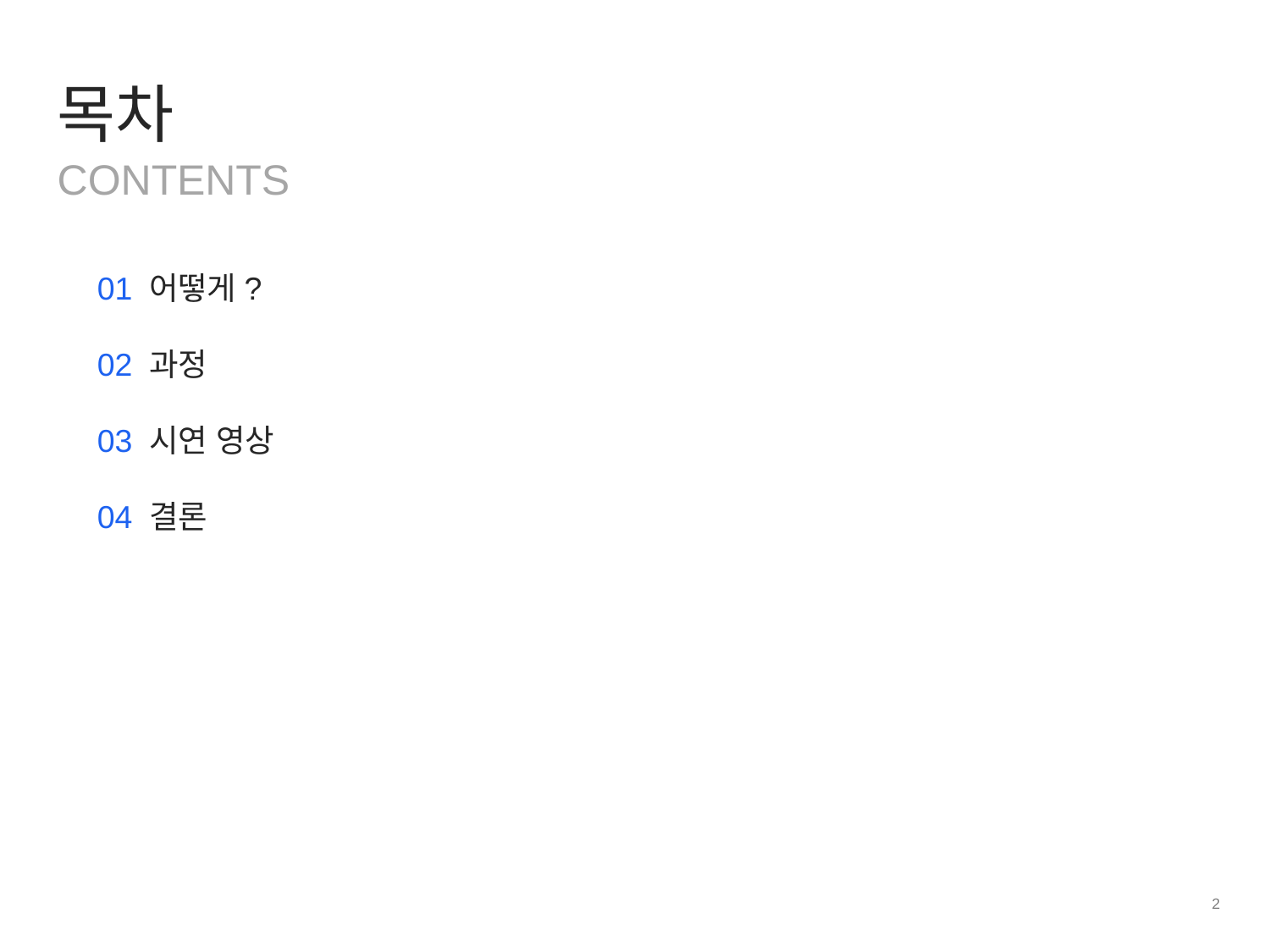

목차
CONTENTS
01 어떻게?

02 과정

03 시연 영상

04 결론